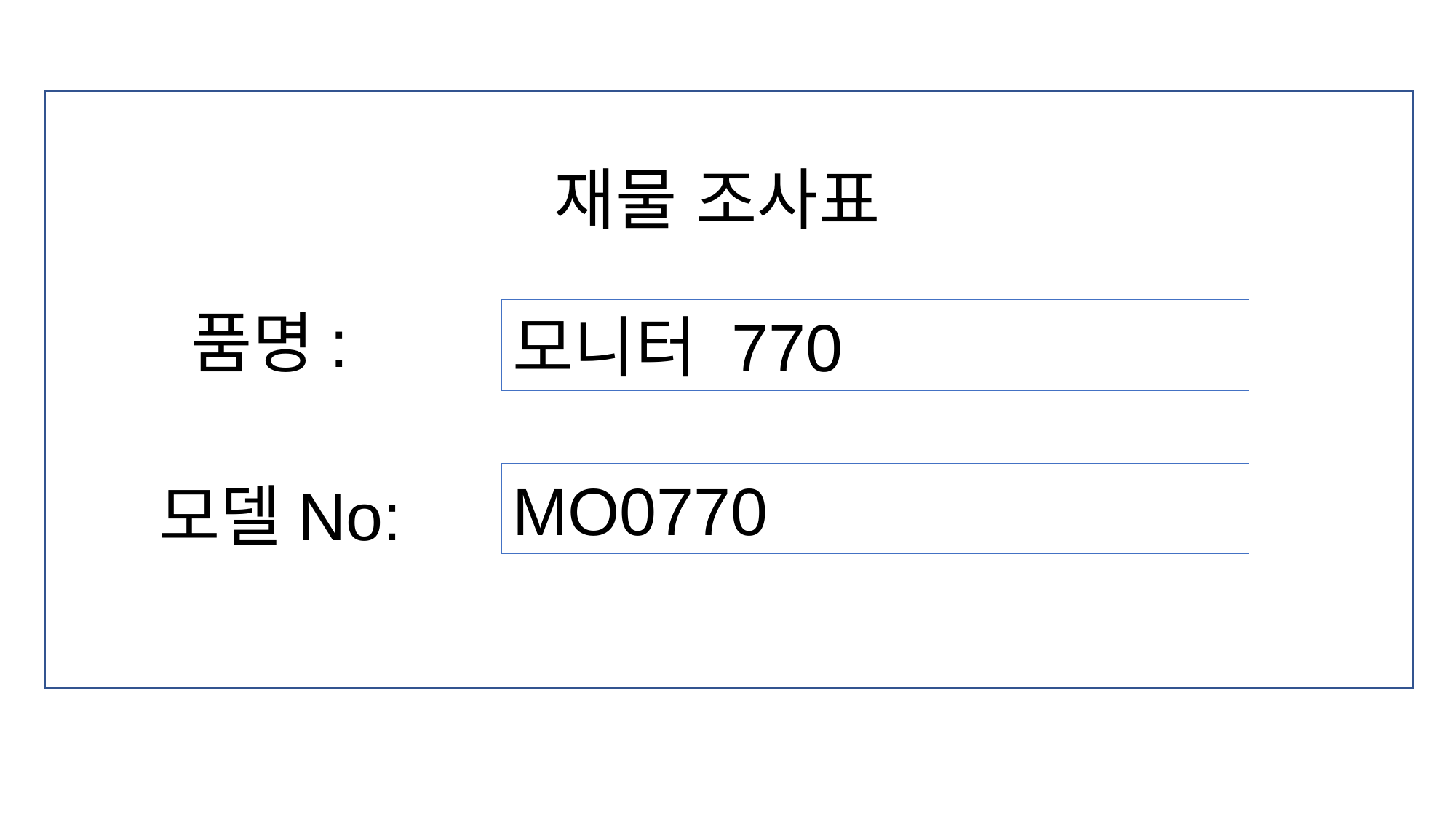

재물 조사표
품명:
모니터 770
MO0770
모델No: